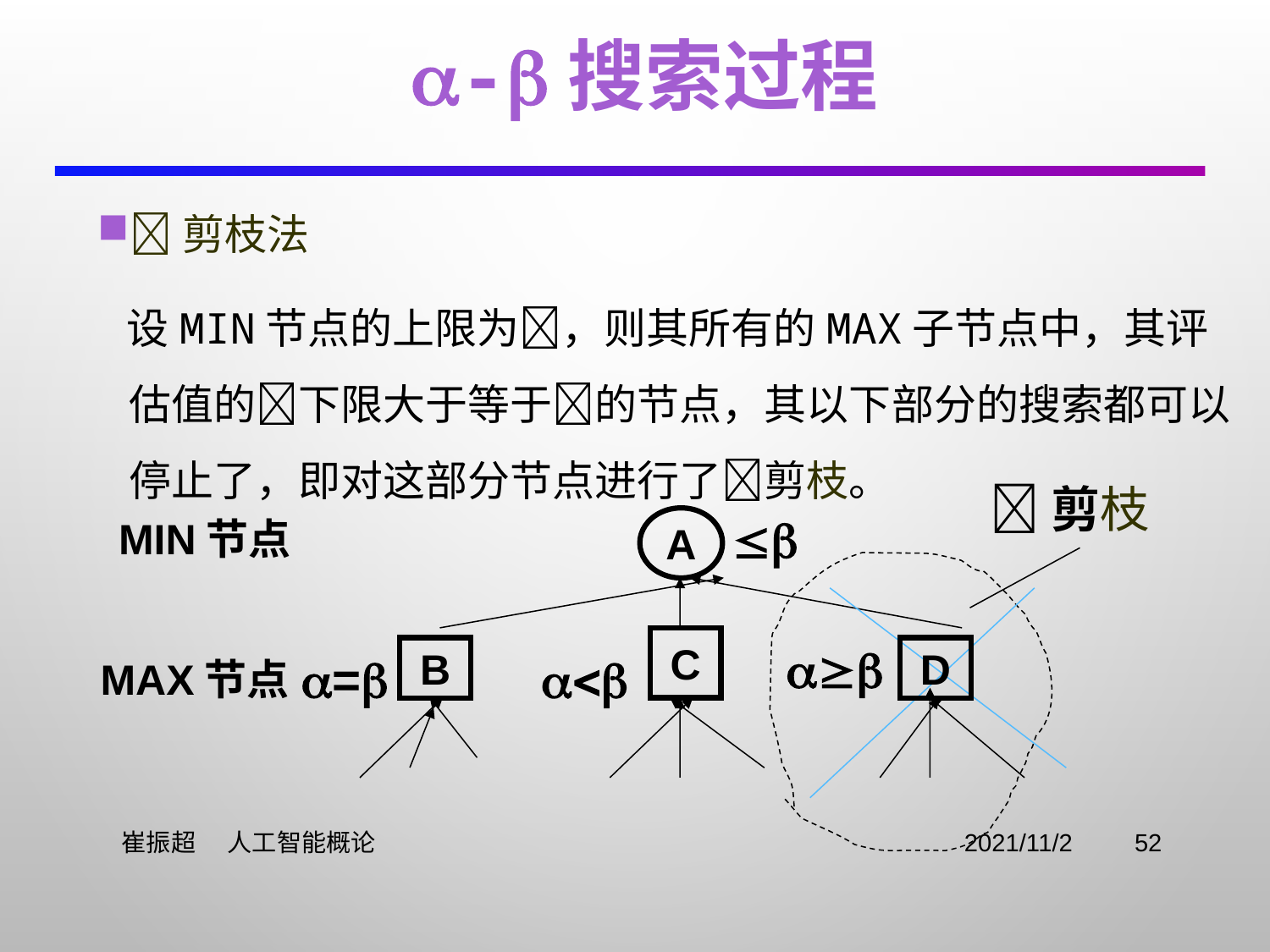

α-β搜索过程
β剪枝法
  设MIN节点的上限为β，则其所有的MAX子节点中，其评估值的α下限大于等于β的节点，其以下部分的搜索都可以停止了，即对这部分节点进行了β剪枝。
β剪枝
MIN节点
A
≤β

C
B
α≥β
D
α=β
MAX节点
α<β

 崔振超    人工智能概论
2021/11/2
52